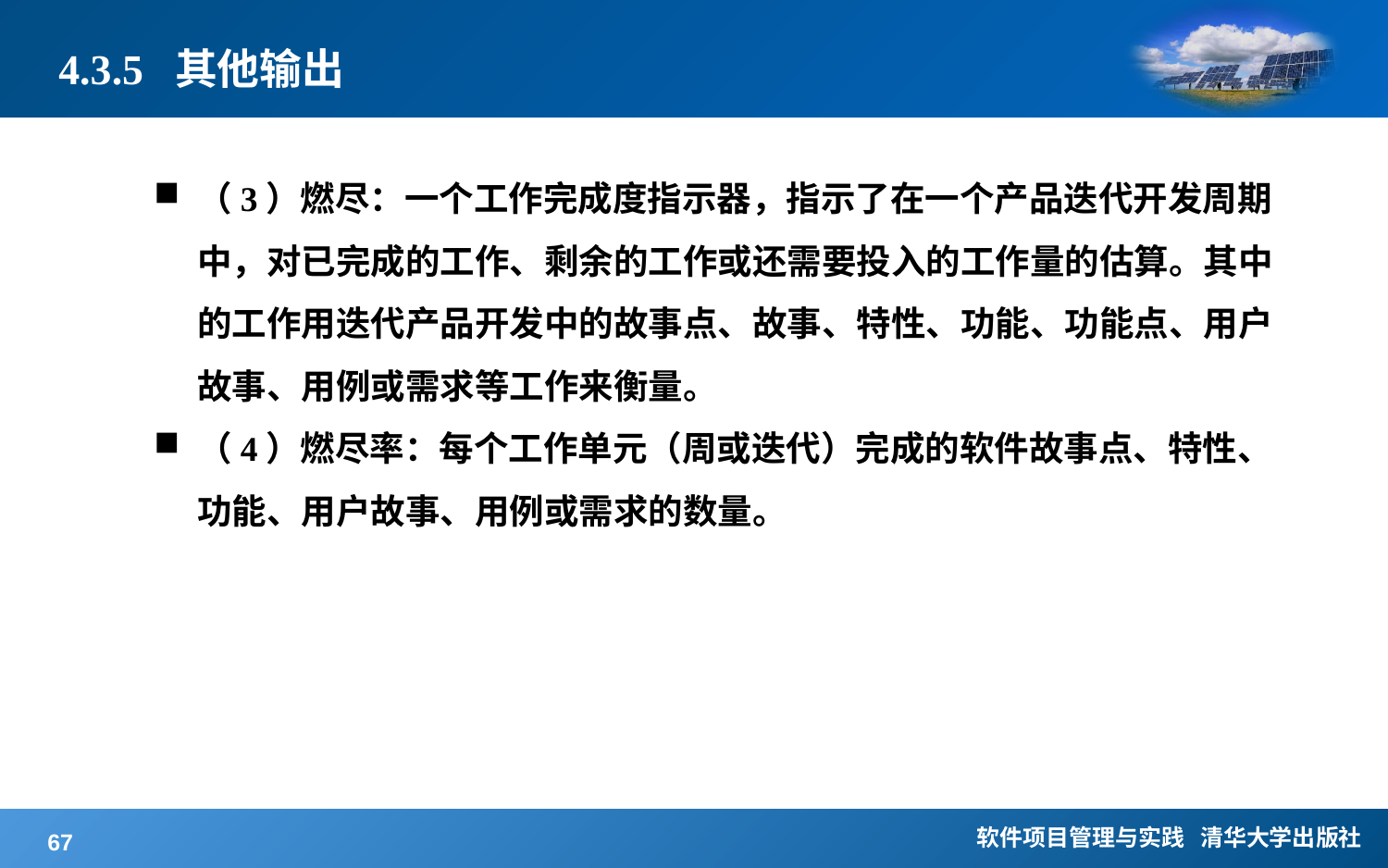

# 4.3.5  其他输出
（3）燃尽：一个工作完成度指示器，指示了在一个产品迭代开发周期中，对已完成的工作、剩余的工作或还需要投入的工作量的估算。其中的工作用迭代产品开发中的故事点、故事、特性、功能、功能点、用户故事、用例或需求等工作来衡量。
（4）燃尽率：每个工作单元（周或迭代）完成的软件故事点、特性、功能、用户故事、用例或需求的数量。